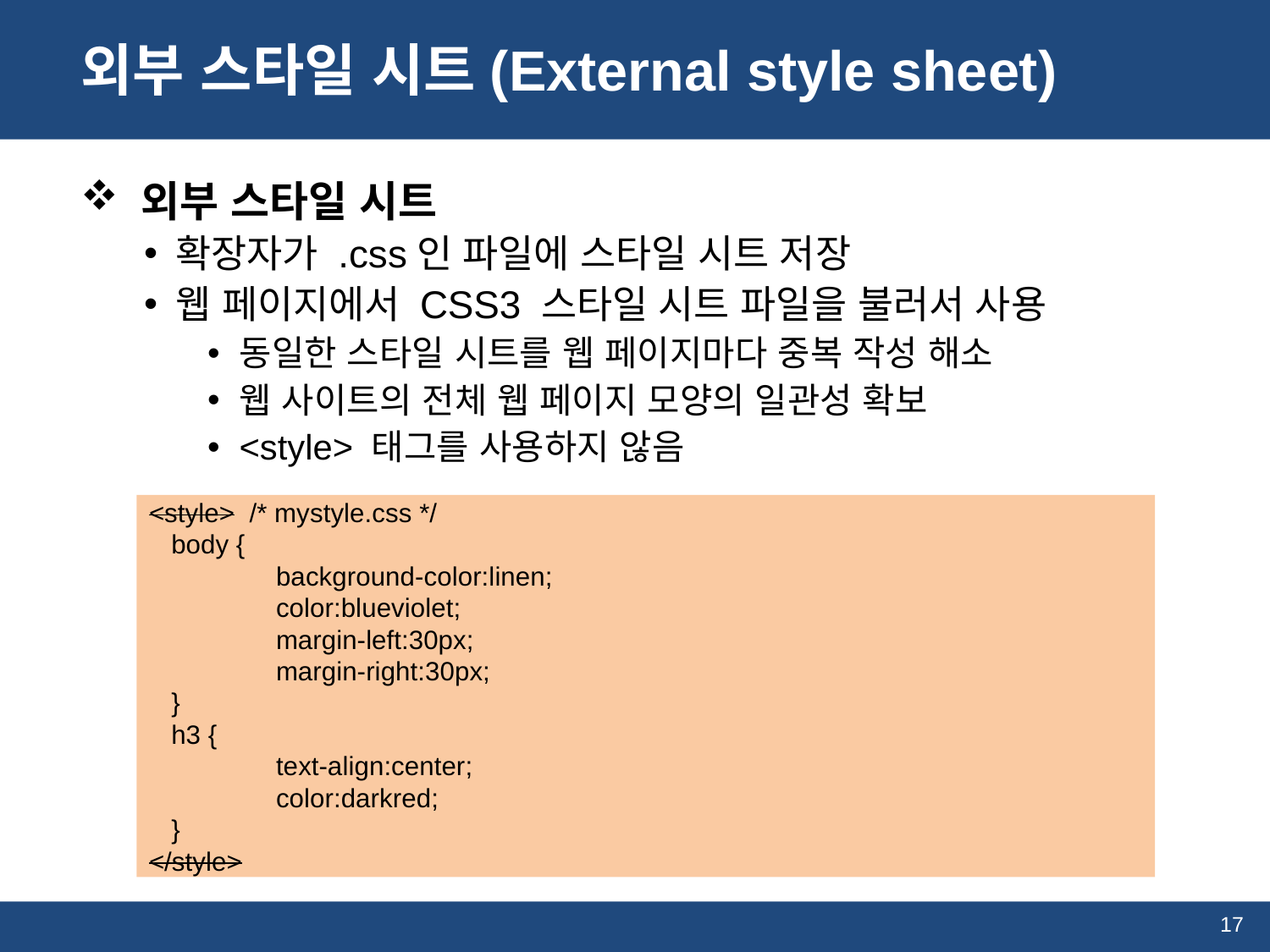

# 외부 스타일 시트(External style sheet)
 외부 스타일 시트
확장자가 .css인 파일에 스타일 시트 저장
웹 페이지에서 CSS3 스타일 시트 파일을 불러서 사용
동일한 스타일 시트를 웹 페이지마다 중복 작성 해소
웹 사이트의 전체 웹 페이지 모양의 일관성 확보
<style> 태그를 사용하지 않음

<style>  /* mystyle.css */
   body {
	background-color:linen;
	color:blueviolet;
	margin-left:30px;
	margin-right:30px;
   }
   h3 {
	text-align:center;
	color:darkred;
   }
</style>
17